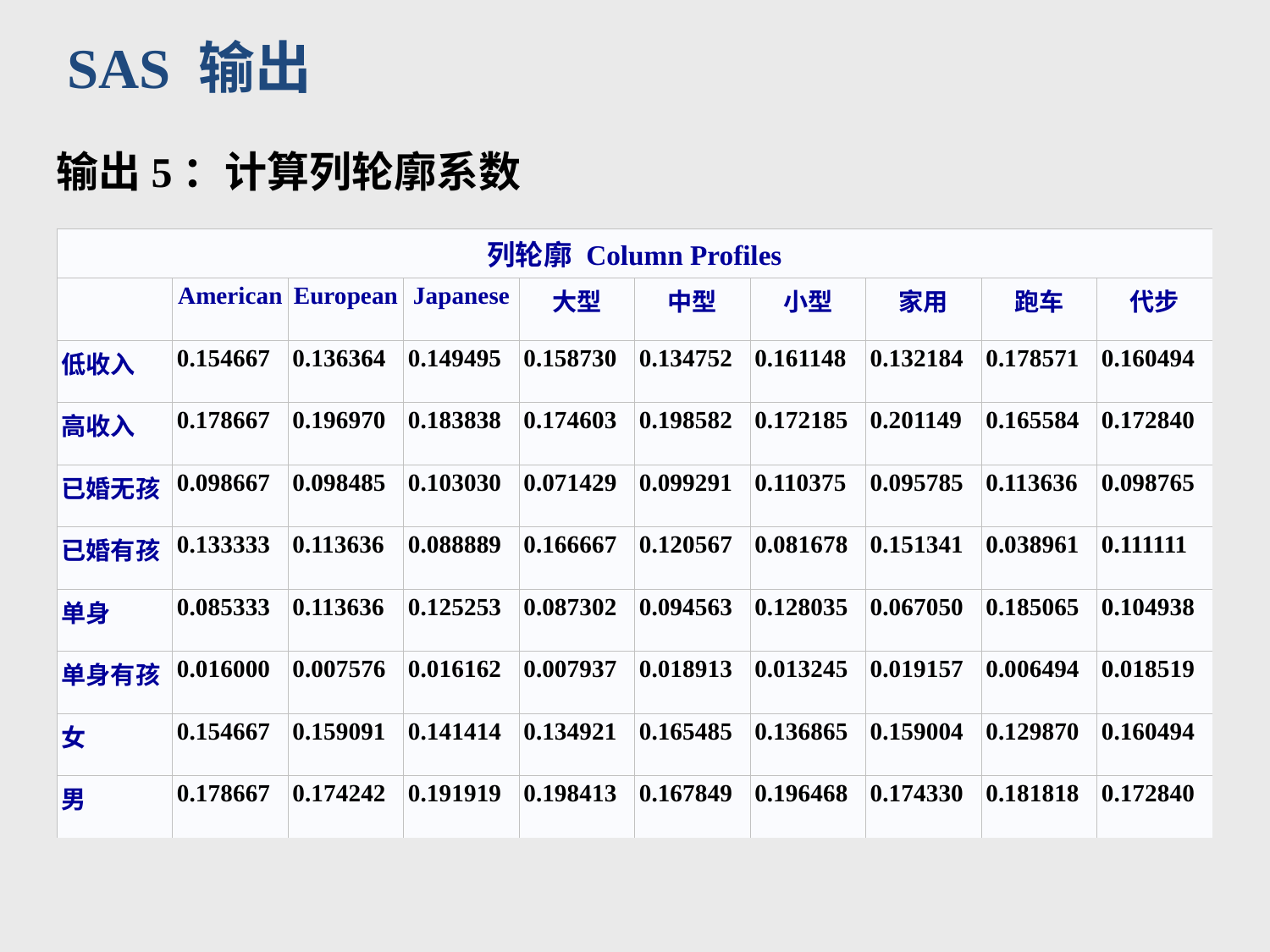

SAS 输出
输出5：计算列轮廓系数
| 列轮廓 Column Profiles |  |  |  |  |  |  |  |  |  |
| --- | --- | --- | --- | --- | --- | --- | --- | --- | --- |
|  | American | European | Japanese | 大型 | 中型 | 小型 | 家用 | 跑车 | 代步 |
| 低收入 | 0.154667 | 0.136364 | 0.149495 | 0.158730 | 0.134752 | 0.161148 | 0.132184 | 0.178571 | 0.160494 |
| 高收入 | 0.178667 | 0.196970 | 0.183838 | 0.174603 | 0.198582 | 0.172185 | 0.201149 | 0.165584 | 0.172840 |
| 已婚无孩 | 0.098667 | 0.098485 | 0.103030 | 0.071429 | 0.099291 | 0.110375 | 0.095785 | 0.113636 | 0.098765 |
| 已婚有孩 | 0.133333 | 0.113636 | 0.088889 | 0.166667 | 0.120567 | 0.081678 | 0.151341 | 0.038961 | 0.111111 |
| 单身 | 0.085333 | 0.113636 | 0.125253 | 0.087302 | 0.094563 | 0.128035 | 0.067050 | 0.185065 | 0.104938 |
| 单身有孩 | 0.016000 | 0.007576 | 0.016162 | 0.007937 | 0.018913 | 0.013245 | 0.019157 | 0.006494 | 0.018519 |
| 女 | 0.154667 | 0.159091 | 0.141414 | 0.134921 | 0.165485 | 0.136865 | 0.159004 | 0.129870 | 0.160494 |
| 男 | 0.178667 | 0.174242 | 0.191919 | 0.198413 | 0.167849 | 0.196468 | 0.174330 | 0.181818 | 0.172840 |